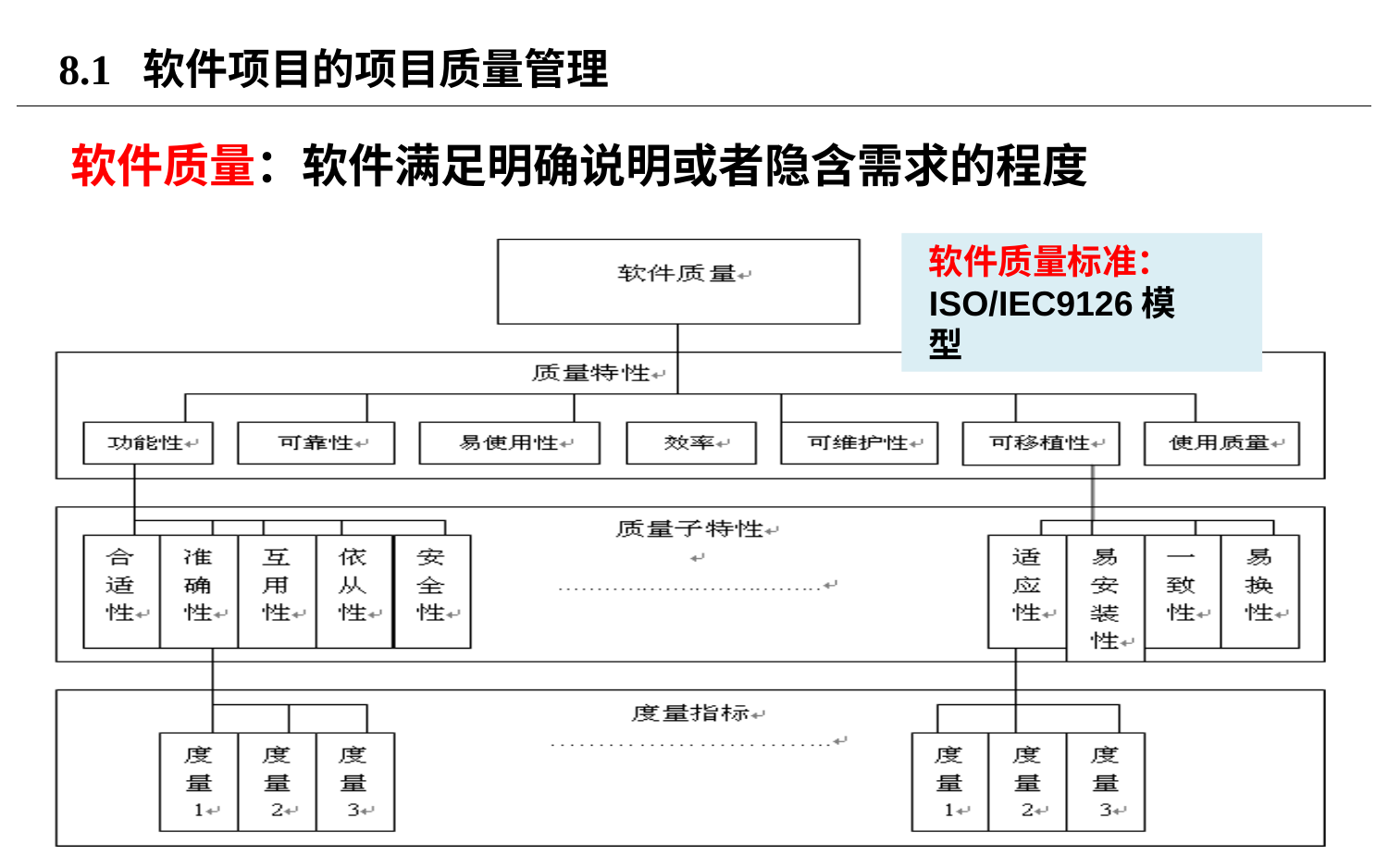

# 8.1  软件项目的项目质量管理
软件质量：软件满足明确说明或者隐含需求的程度

软件质量标准：ISO/IEC9126模型